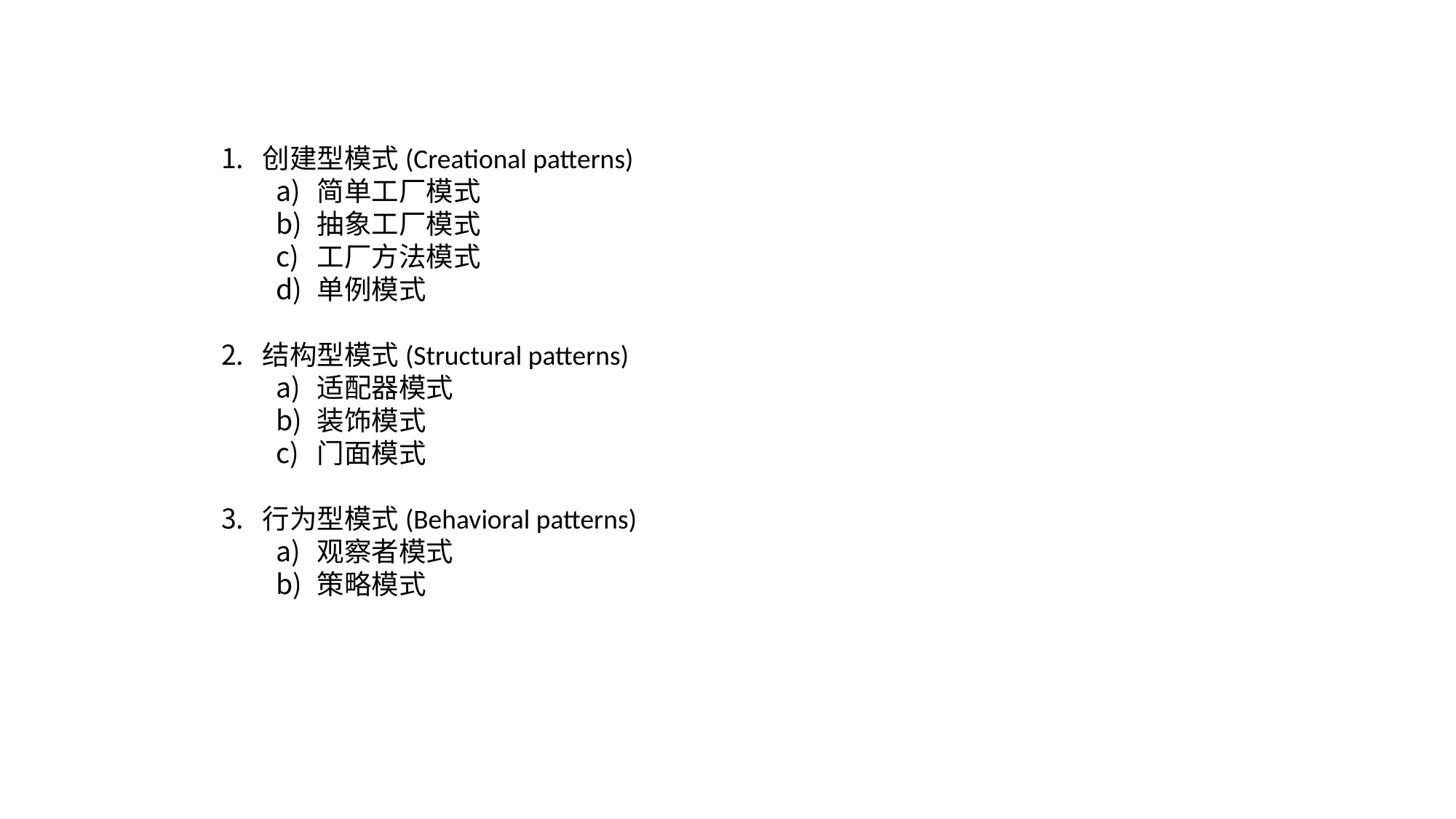

创建型模式(Creational patterns)
简单工厂模式
抽象工厂模式
工厂方法模式
单例模式

结构型模式(Structural patterns)
适配器模式
装饰模式
门面模式

行为型模式(Behavioral patterns)
观察者模式
策略模式